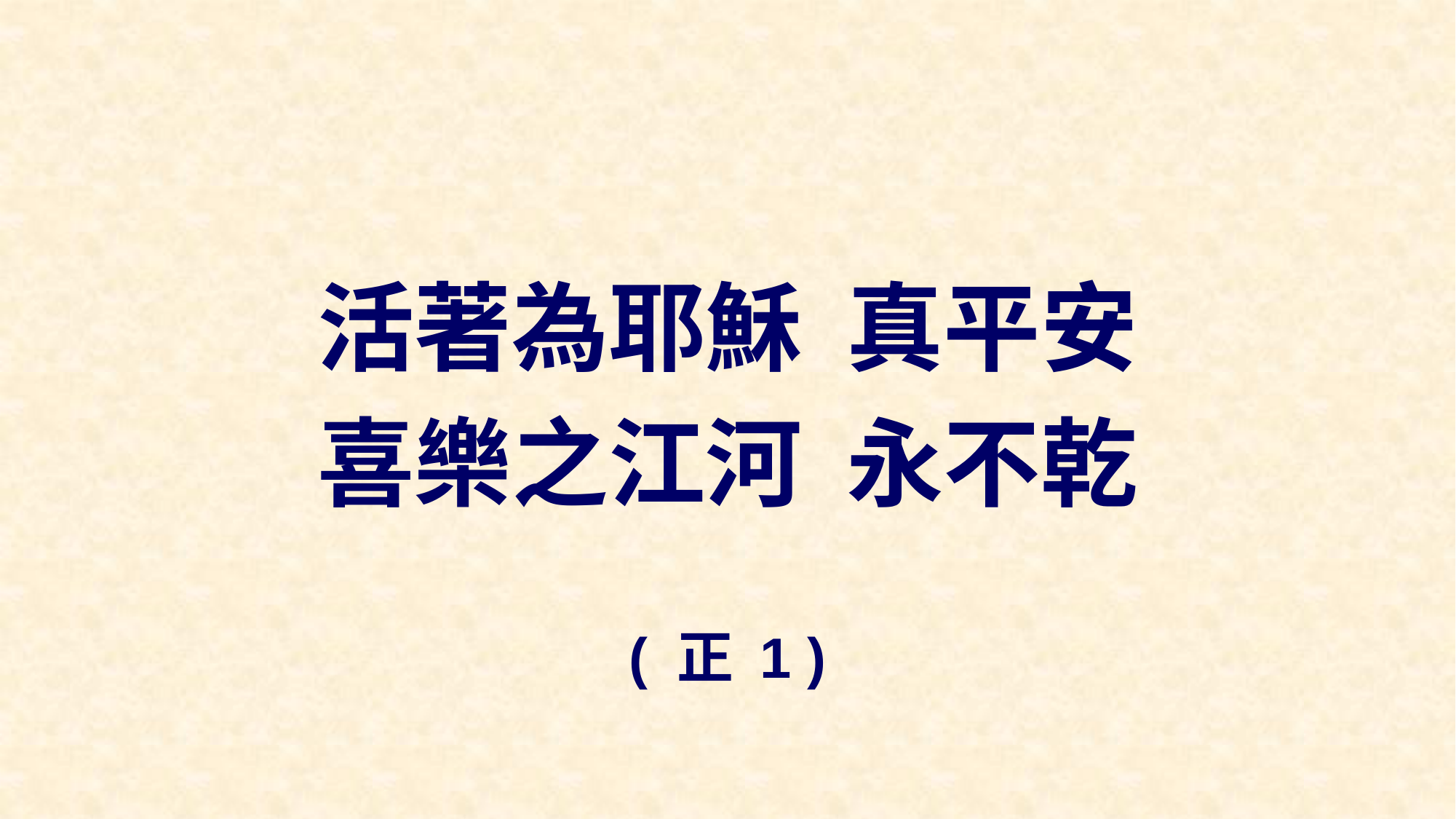

活著為耶穌  真平安
喜樂之江河  永不乾
( 正 1 )